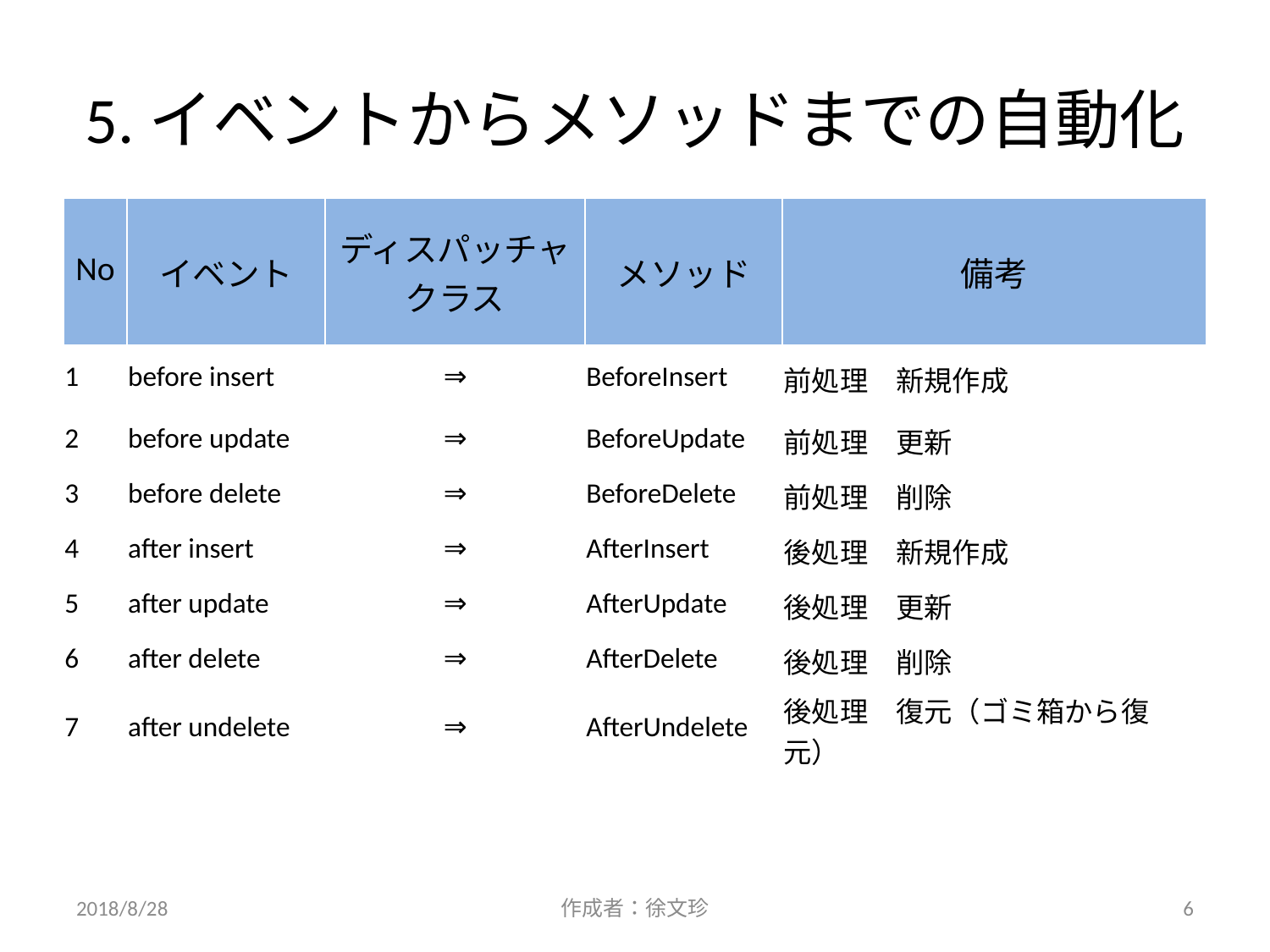

# 5.イベントからメソッドまでの自動化
| No | イベント | ディスパッチャ クラス | メソッド | 備考 |
| --- | --- | --- | --- | --- |
| 1 | before insert | ⇒ | BeforeInsert | 前処理　新規作成 |
| 2 | before update | ⇒ | BeforeUpdate | 前処理　更新 |
| 3 | before delete | ⇒ | BeforeDelete | 前処理　削除 |
| 4 | after insert | ⇒ | AfterInsert | 後処理　新規作成 |
| 5 | after update | ⇒ | AfterUpdate | 後処理　更新 |
| 6 | after delete | ⇒ | AfterDelete | 後処理　削除 |
| 7 | after undelete | ⇒ | AfterUndelete | 後処理　復元（ゴミ箱から復元） |

2018/8/28
作成者：徐文珍
6